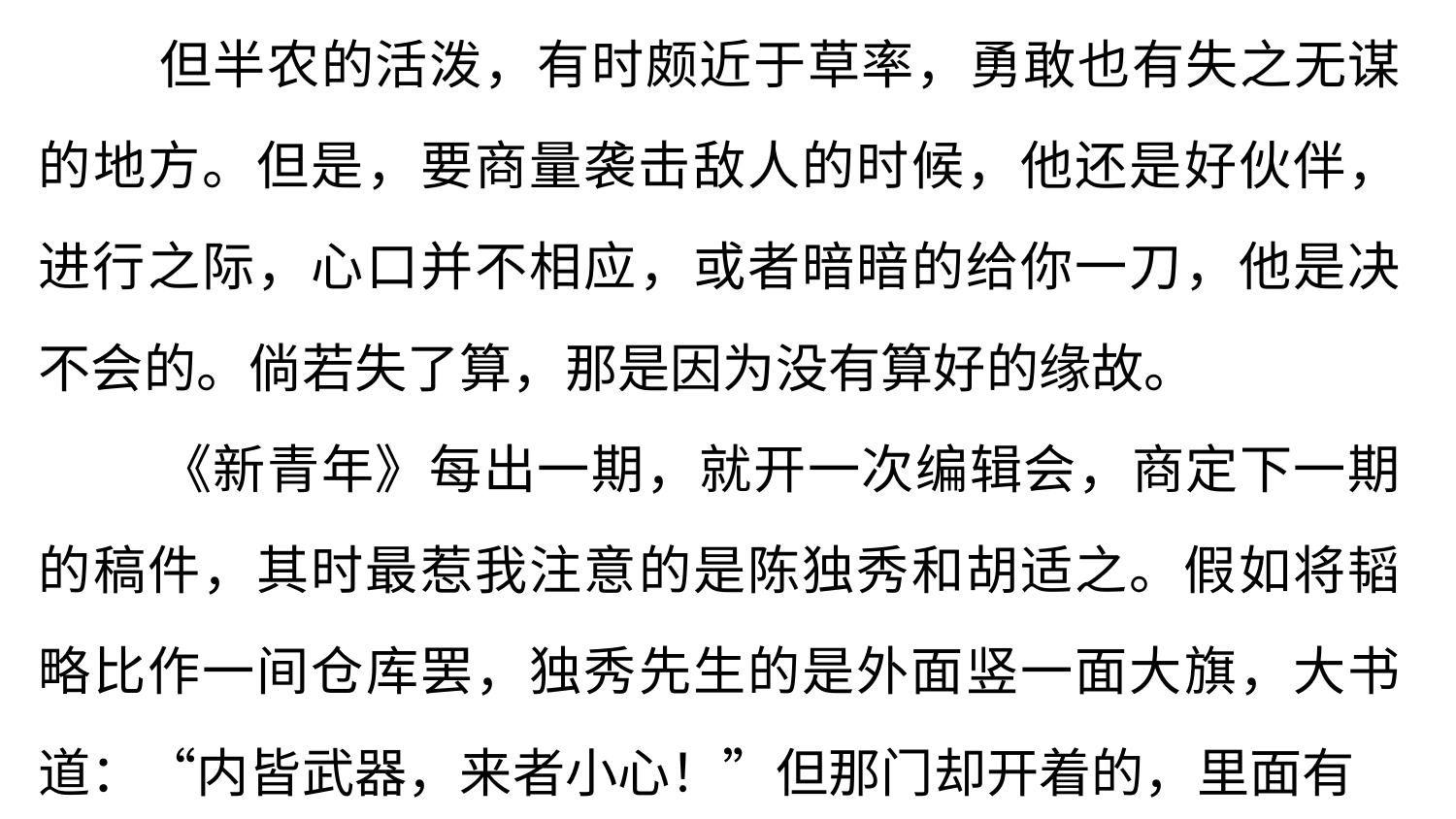

但半农的活泼，有时颇近于草率，勇敢也有失之无谋的地方。但是，要商量袭击敌人的时候，他还是好伙伴，进行之际，心口并不相应，或者暗暗的给你一刀，他是决不会的。倘若失了算，那是因为没有算好的缘故。
        《新青年》每出一期，就开一次编辑会，商定下一期的稿件，其时最惹我注意的是陈独秀和胡适之。假如将韬略比作一间仓库罢，独秀先生的是外面竖一面大旗，大书道：“内皆武器，来者小心！”但那门却开着的，里面有